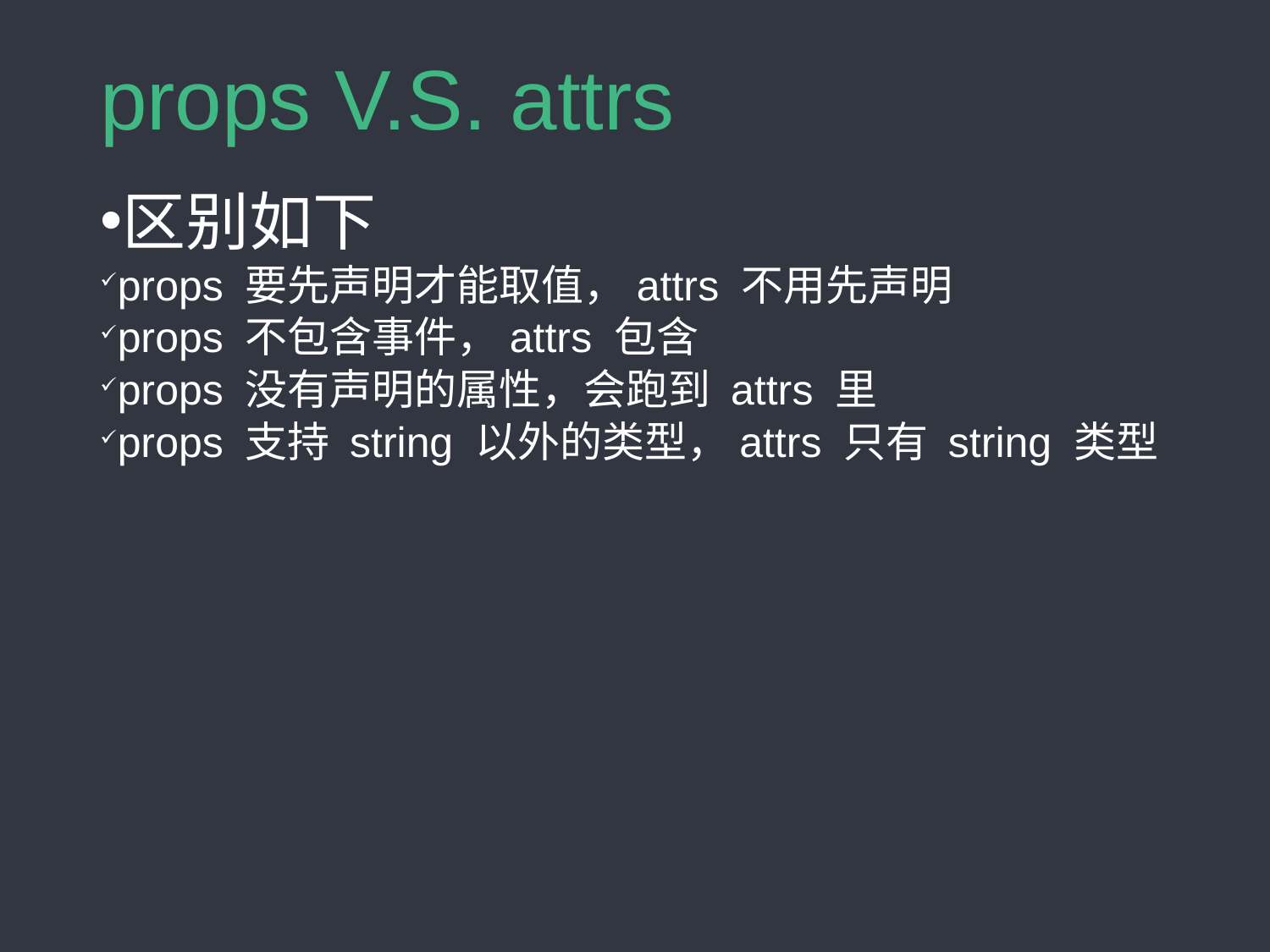

# props V.S. attrs
区别如下
props 要先声明才能取值，attrs 不用先声明
props 不包含事件，attrs 包含
props 没有声明的属性，会跑到 attrs 里
props 支持 string 以外的类型，attrs 只有 string 类型